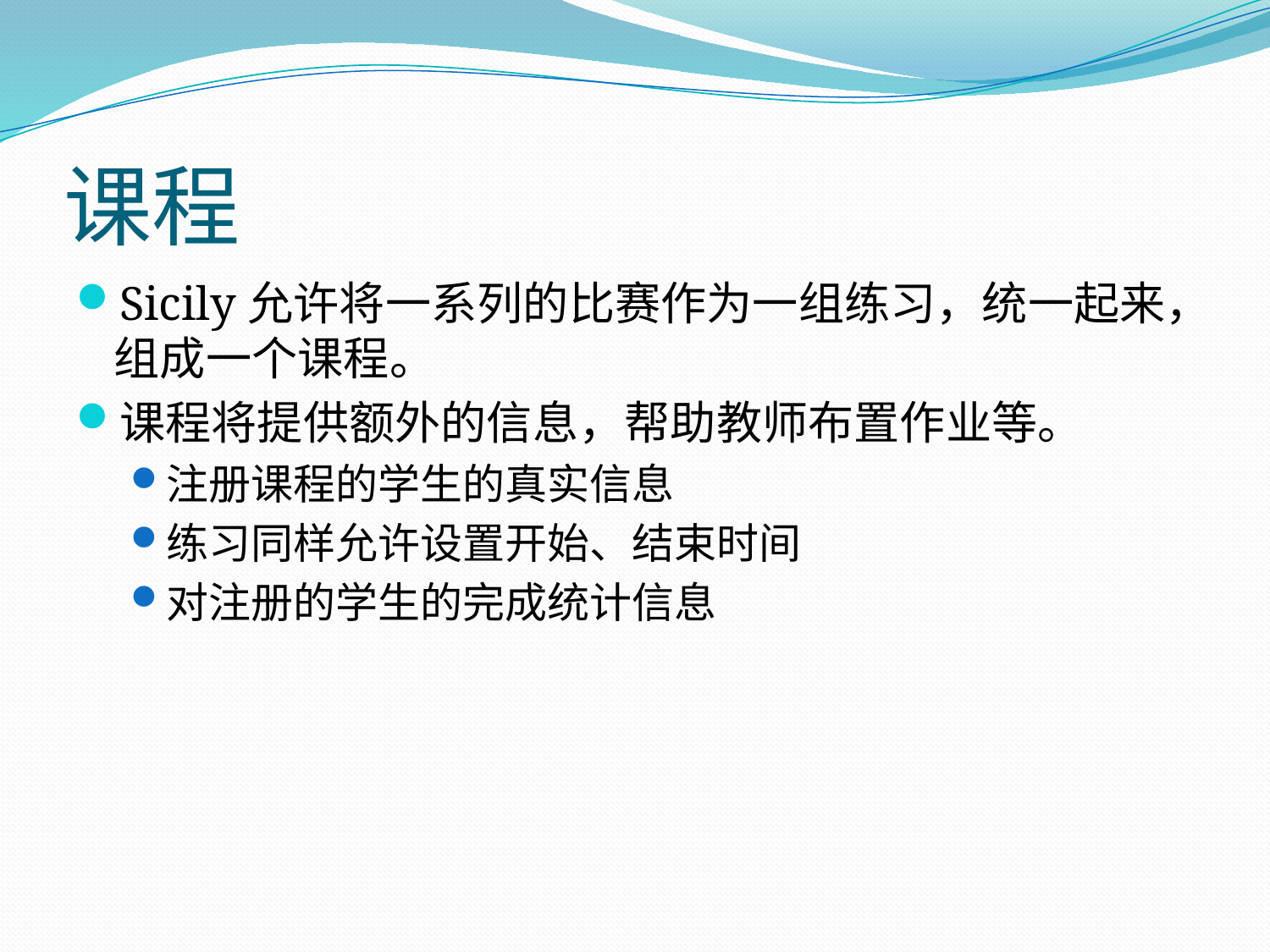

# 课程
Sicily允许将一系列的比赛作为一组练习，统一起来，组成一个课程。
课程将提供额外的信息，帮助教师布置作业等。
注册课程的学生的真实信息
练习同样允许设置开始、结束时间
对注册的学生的完成统计信息